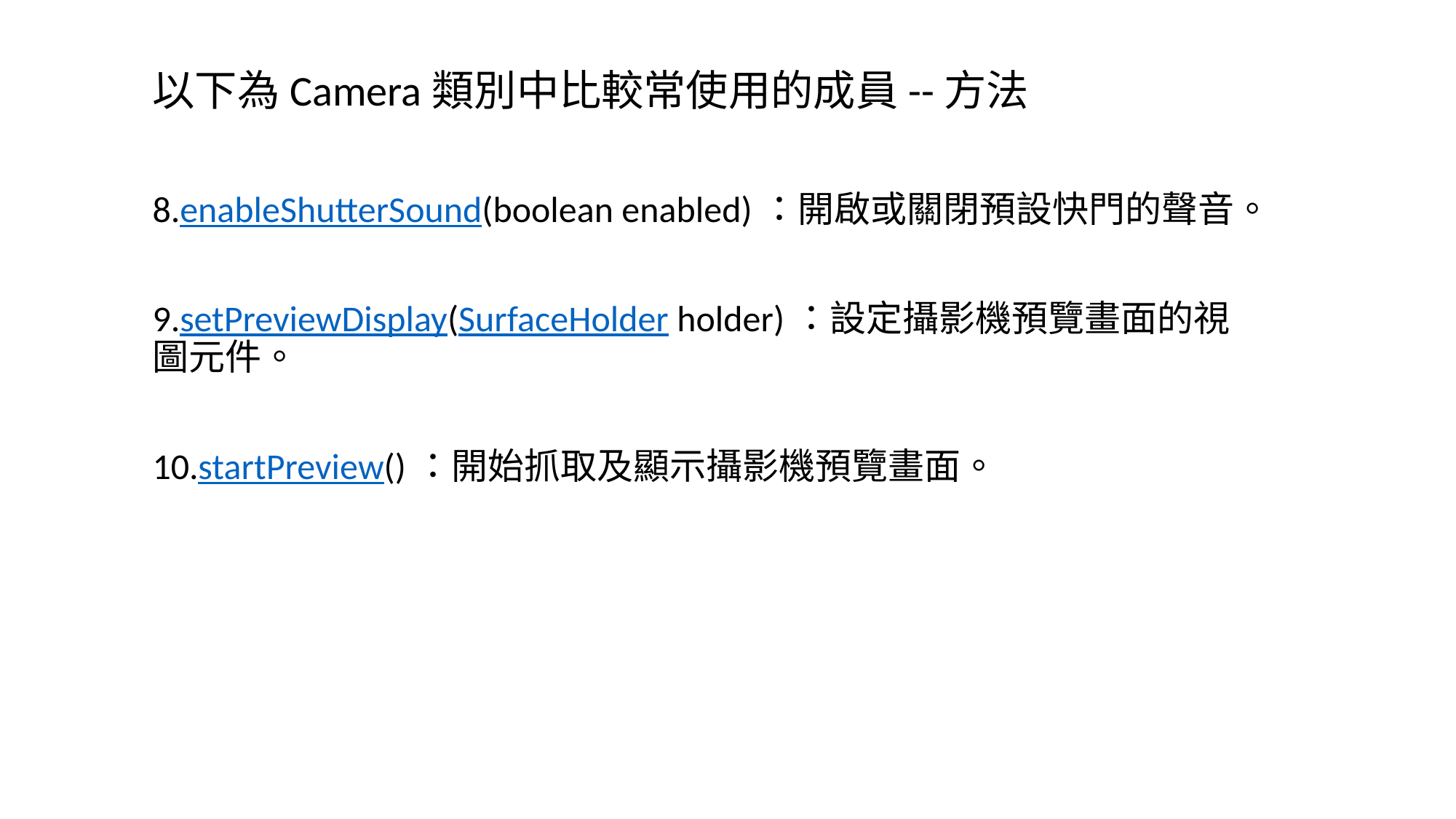

以下為Camera類別中比較常使用的成員--方法

8.enableShutterSound(boolean enabled)：開啟或關閉預設快門的聲音。

9.setPreviewDisplay(SurfaceHolder holder)：設定攝影機預覽畫面的視圖元件。

10.startPreview()：開始抓取及顯示攝影機預覽畫面。